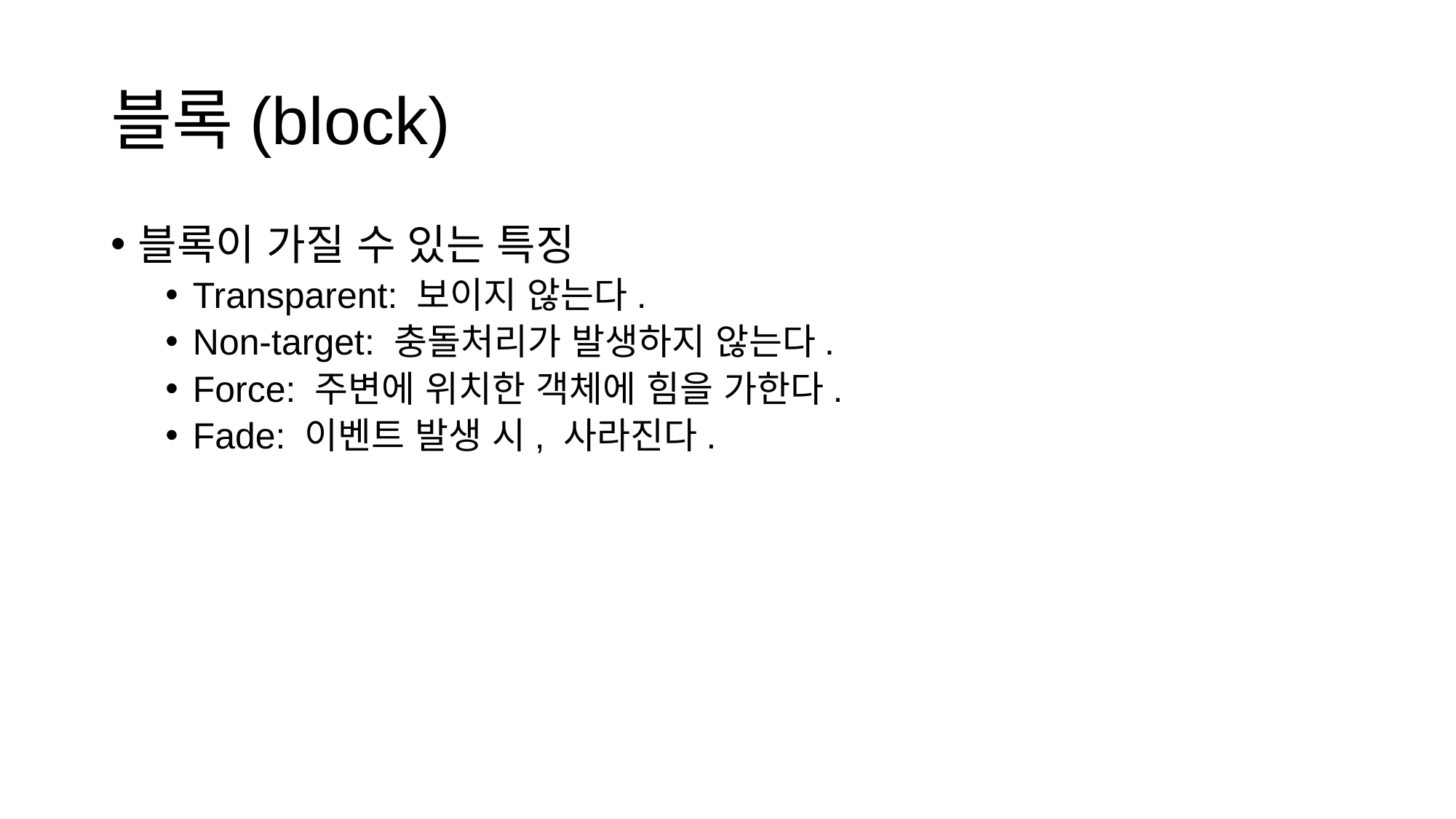

# 블록(block)
블록이 가질 수 있는 특징
Transparent: 보이지 않는다.
Non-target: 충돌처리가 발생하지 않는다.
Force: 주변에 위치한 객체에 힘을 가한다.
Fade: 이벤트 발생 시, 사라진다.